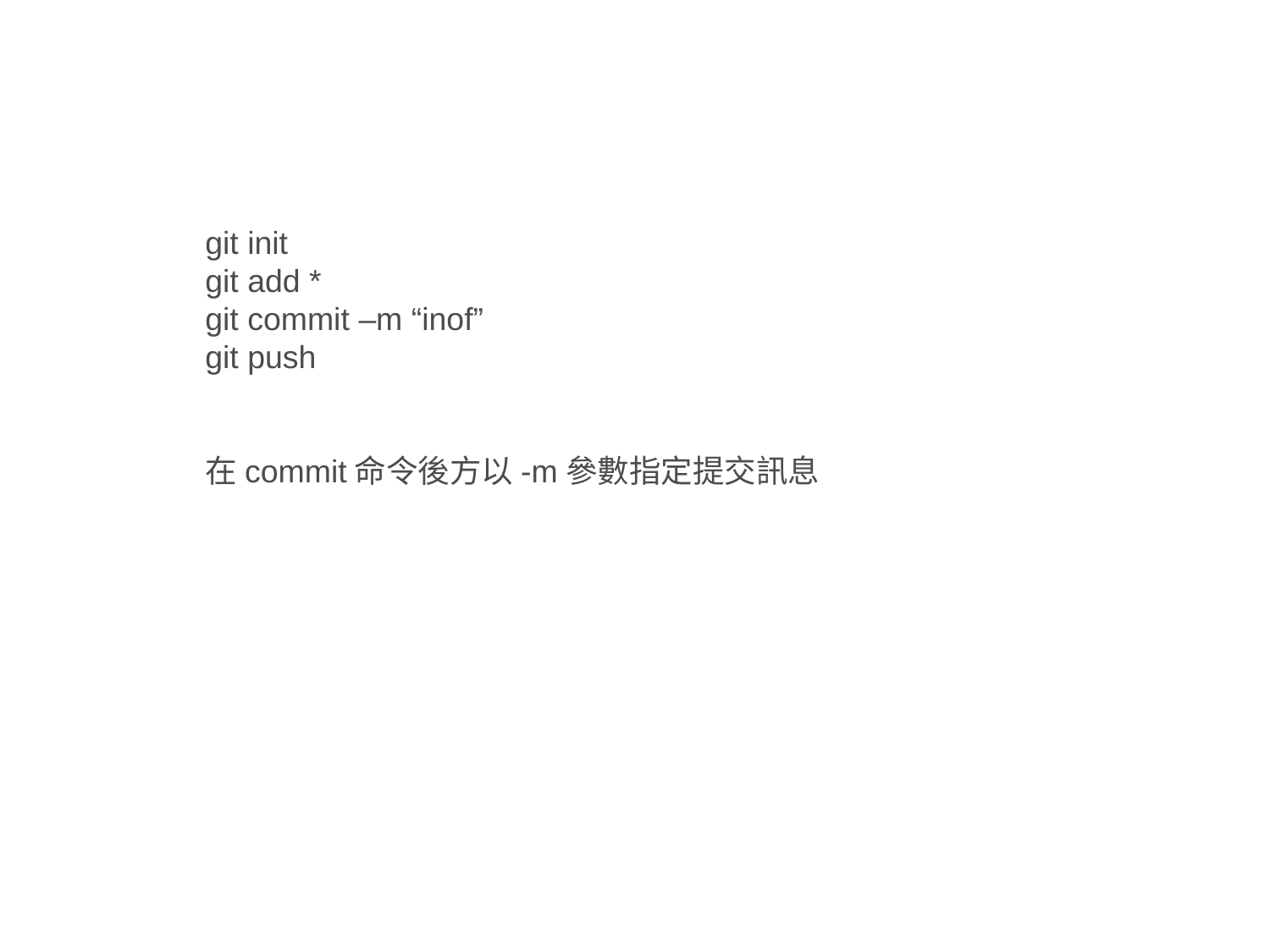

git init
git add *
git commit –m “inof”
git push

在commit命令後方以-m參數指定提交訊息